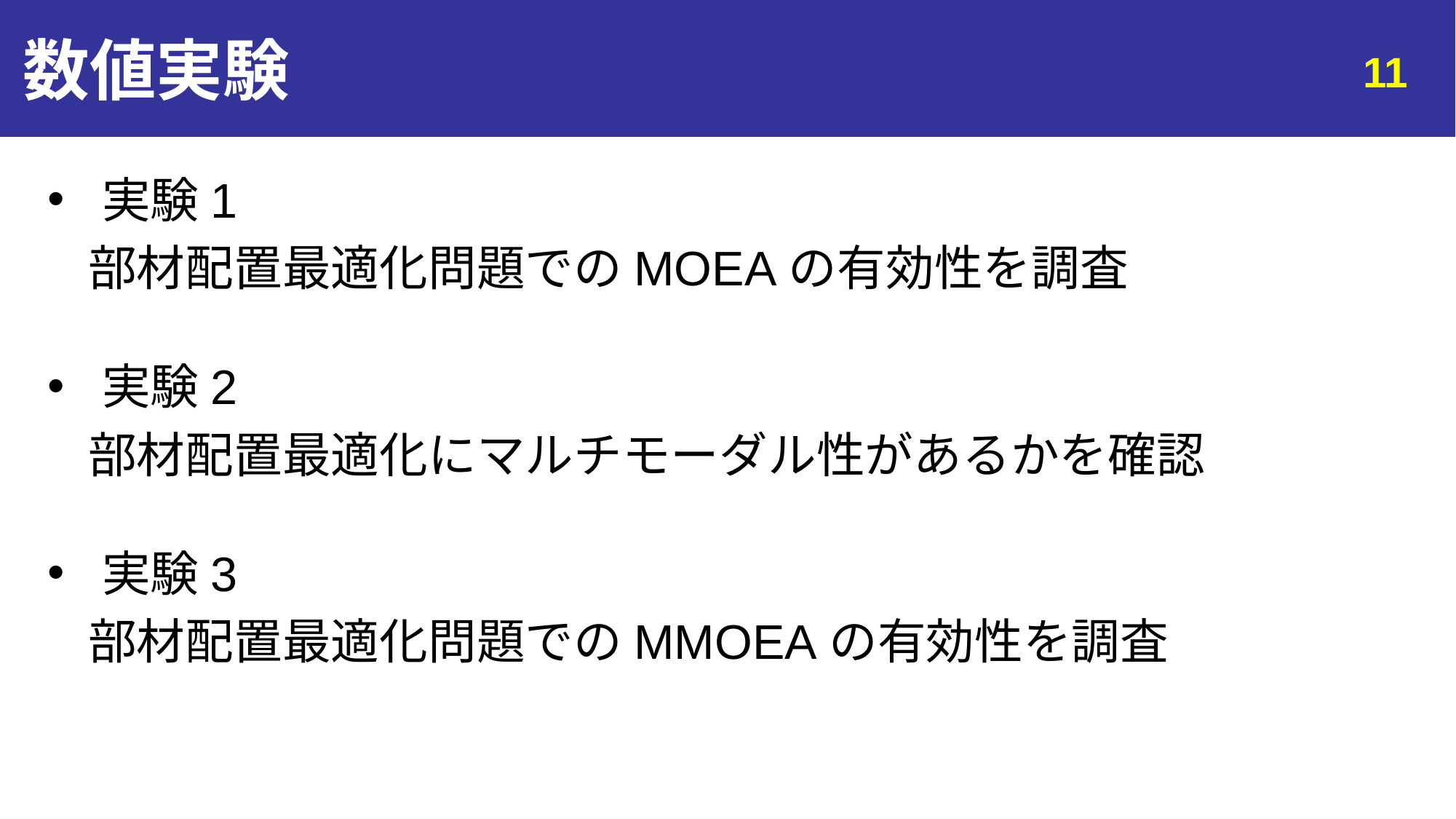

# 数値実験
11
実験1
部材配置最適化問題でのMOEAの有効性を調査

実験2
部材配置最適化にマルチモーダル性があるかを確認

実験3
部材配置最適化問題でのMMOEAの有効性を調査